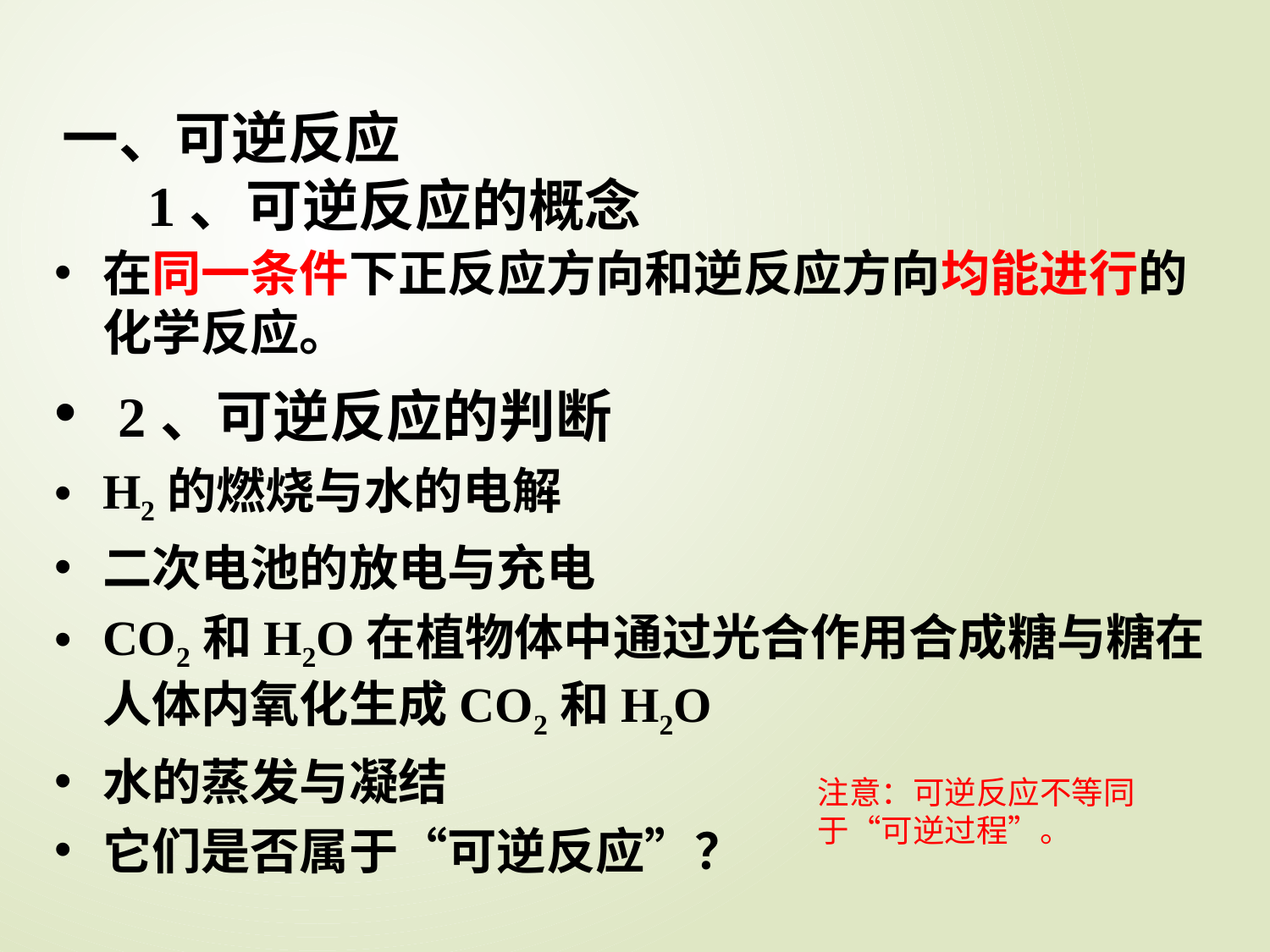

一、可逆反应
1、可逆反应的概念
在同一条件下正反应方向和逆反应方向均能进行的化学反应。
 2、可逆反应的判断
H2的燃烧与水的电解
二次电池的放电与充电
CO2和H2O在植物体中通过光合作用合成糖与糖在人体内氧化生成CO2和H2O
水的蒸发与凝结
它们是否属于“可逆反应”？

注意：可逆反应不等同于“可逆过程”。